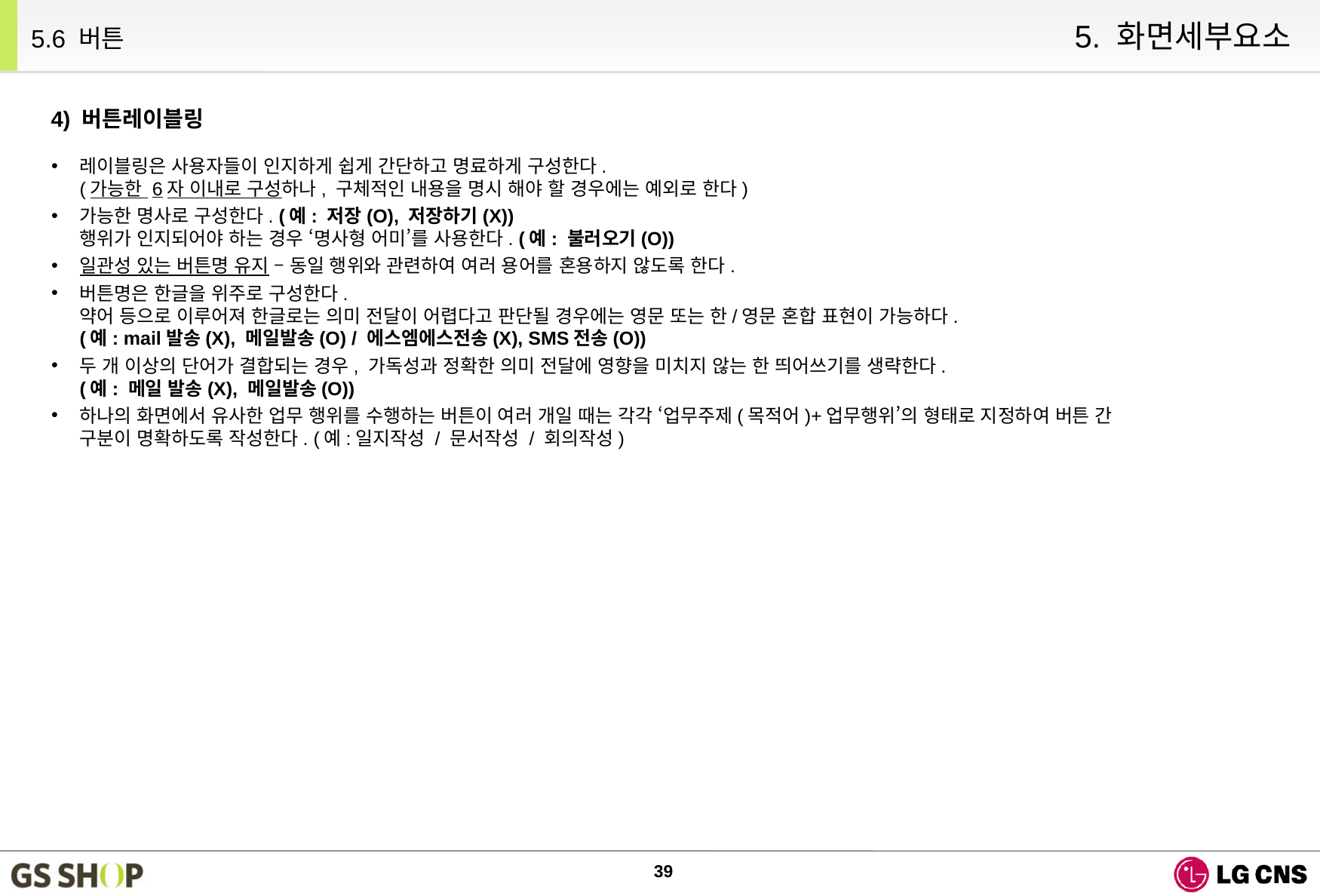

5. 화면세부요소
5.6 버튼
4) 버튼레이블링
레이블링은 사용자들이 인지하게 쉽게 간단하고 명료하게 구성한다.
(가능한 6자 이내로 구성하나, 구체적인 내용을 명시 해야 할 경우에는 예외로 한다)
가능한 명사로 구성한다. (예: 저장(O), 저장하기(X))
행위가 인지되어야 하는 경우 ‘명사형 어미’를 사용한다. (예: 불러오기(O))
일관성 있는 버튼명 유지 – 동일 행위와 관련하여 여러 용어를 혼용하지 않도록 한다.
버튼명은 한글을 위주로 구성한다.
약어 등으로 이루어져 한글로는 의미 전달이 어렵다고 판단될 경우에는 영문 또는 한/영문 혼합 표현이 가능하다.
(예: mail발송(X), 메일발송(O) / 에스엠에스전송(X), SMS전송(O))
두 개 이상의 단어가 결합되는 경우, 가독성과 정확한 의미 전달에 영향을 미치지 않는 한 띄어쓰기를 생략한다.
(예: 메일 발송(X), 메일발송(O))
하나의 화면에서 유사한 업무 행위를 수행하는 버튼이 여러 개일 때는 각각 ‘업무주제(목적어)+업무행위’의 형태로 지정하여 버튼 간
구분이 명확하도록 작성한다. (예:일지작성 / 문서작성 / 회의작성)